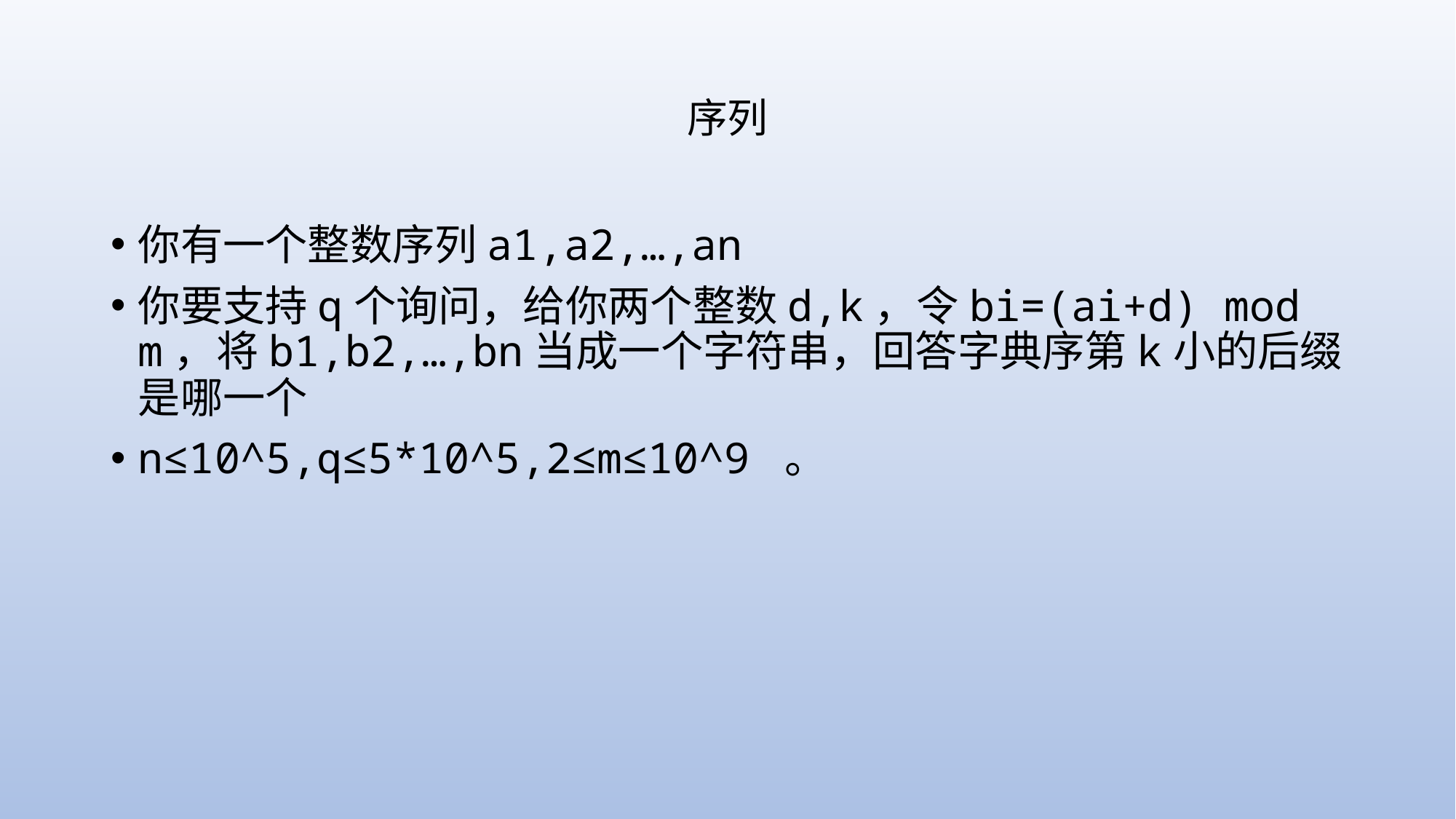

# 序列
你有一个整数序列a1,a2,…,an
你要支持q个询问，给你两个整数d,k，令bi=(ai+d) mod m，将b1,b2,…,bn当成一个字符串，回答字典序第k小的后缀是哪一个
n≤10^5,q≤5*10^5,2≤m≤10^9 。